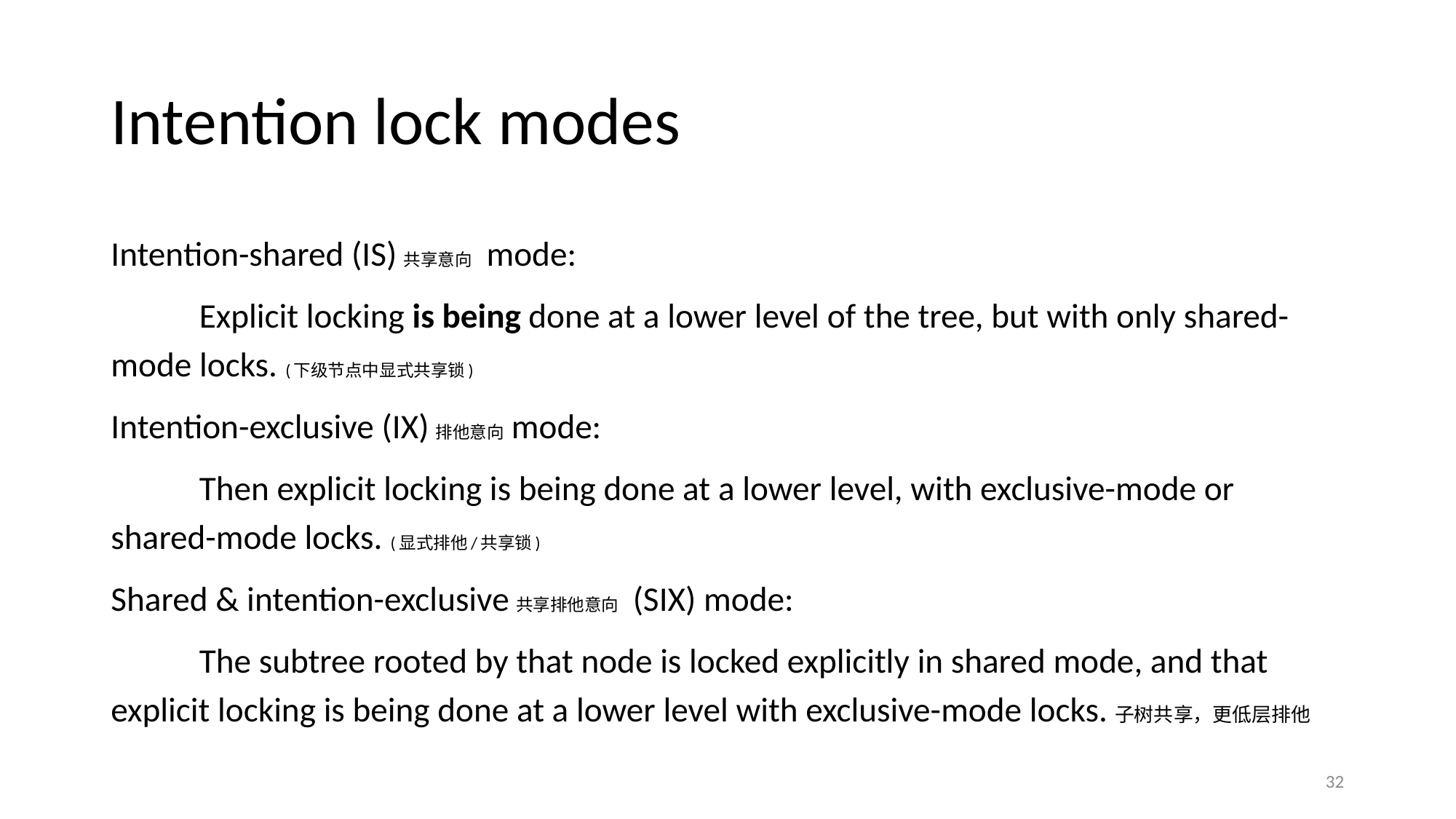

# Intention lock modes
Intention-shared (IS)共享意向 mode:
	Explicit locking is being done at a lower level of the tree, but with only shared-mode locks. (下级节点中显式共享锁)
Intention-exclusive (IX)排他意向 mode:
	Then explicit locking is being done at a lower level, with exclusive-mode or shared-mode locks. (显式排他/共享锁)
Shared & intention-exclusive共享排他意向 (SIX) mode:
	The subtree rooted by that node is locked explicitly in shared mode, and that explicit locking is being done at a lower level with exclusive-mode locks.子树共享，更低层排他
32